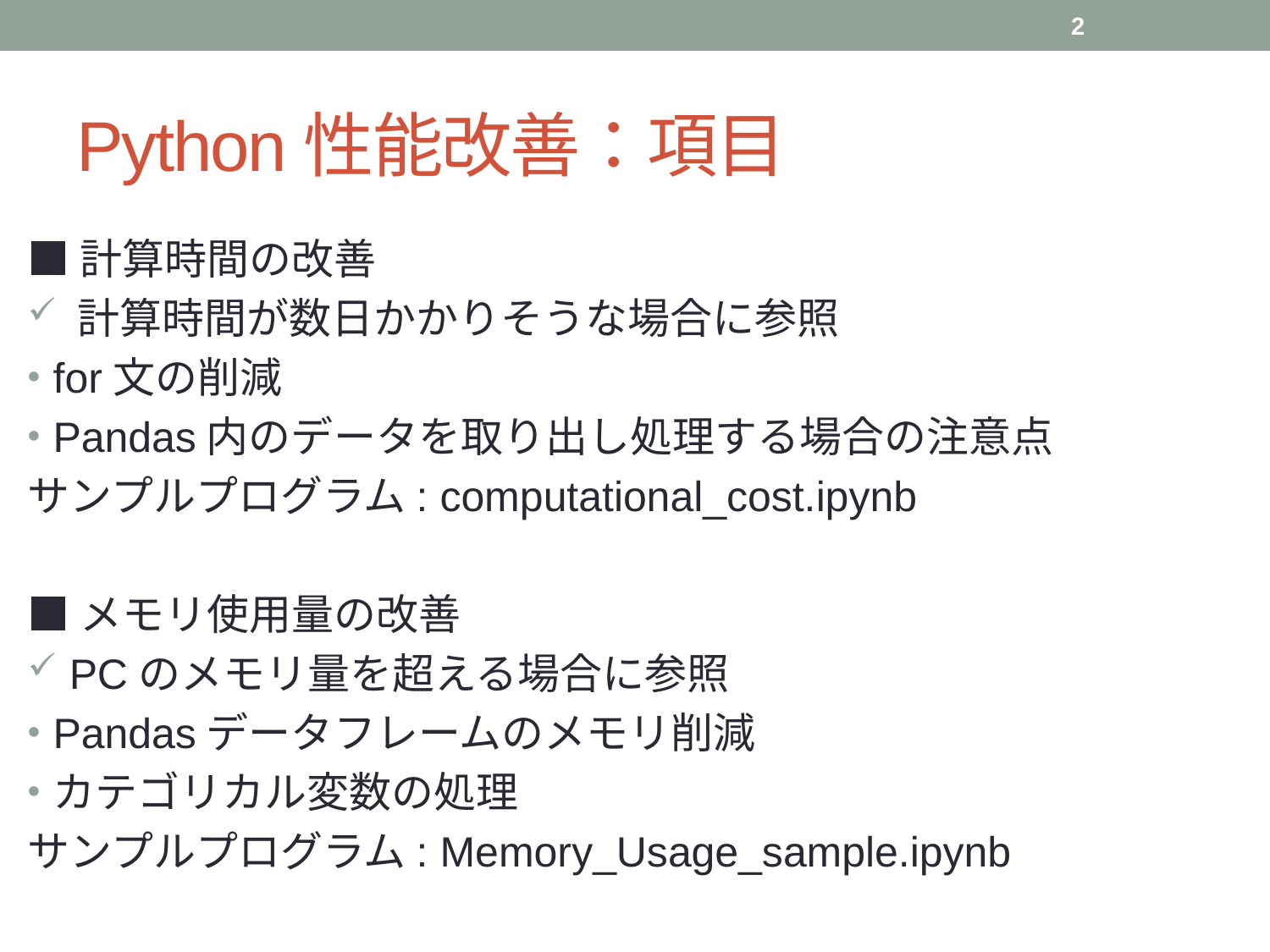

2
# Python性能改善：項目
■計算時間の改善
 計算時間が数日かかりそうな場合に参照
for文の削減
Pandas内のデータを取り出し処理する場合の注意点
サンプルプログラム: computational_cost.ipynb

■メモリ使用量の改善
 PCのメモリ量を超える場合に参照
Pandasデータフレームのメモリ削減
カテゴリカル変数の処理
サンプルプログラム: Memory_Usage_sample.ipynb